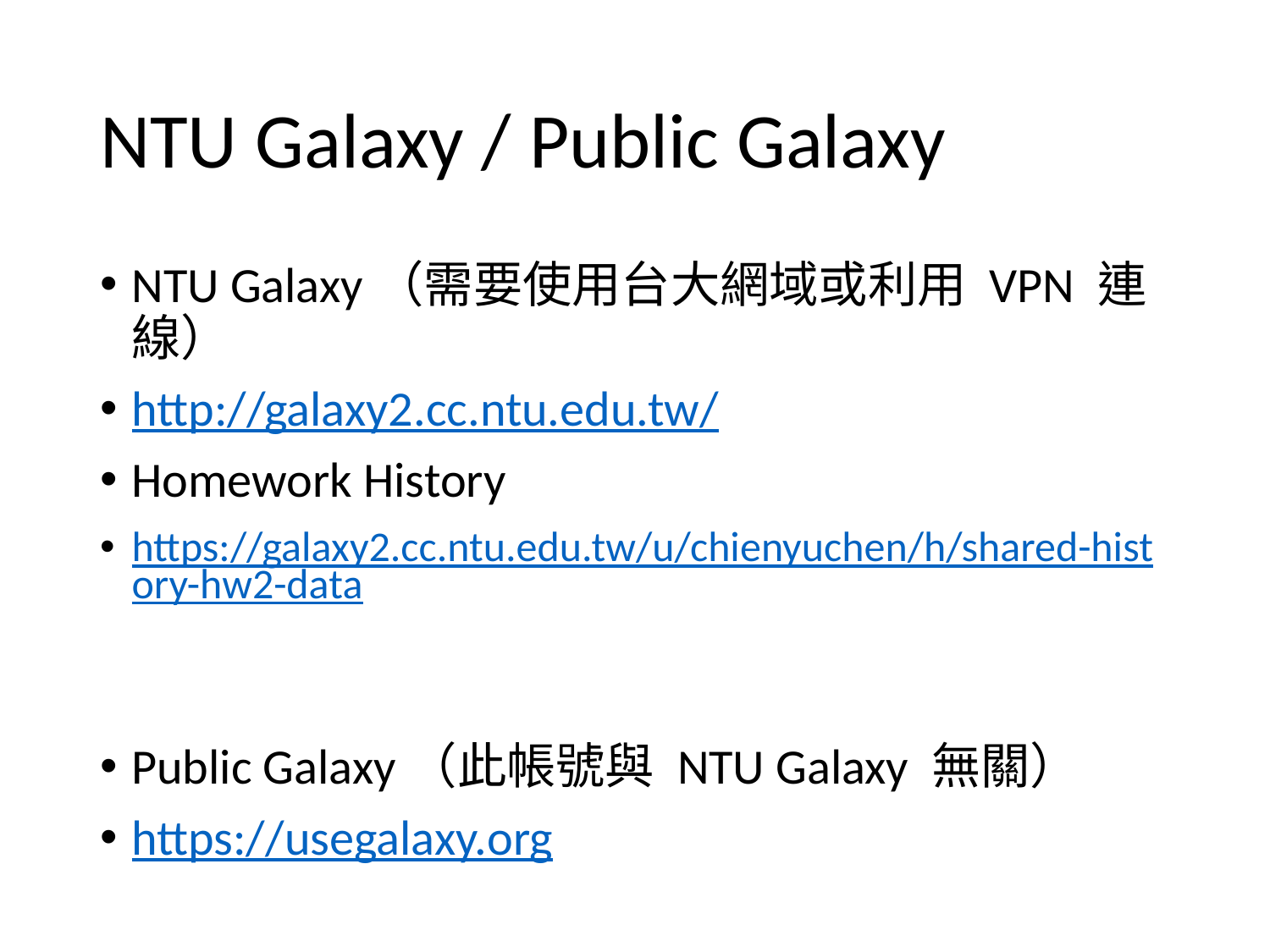

# NTU Galaxy / Public Galaxy
NTU Galaxy（需要使用台大網域或利用 VPN 連線）
http://galaxy2.cc.ntu.edu.tw/
Homework History
https://galaxy2.cc.ntu.edu.tw/u/chienyuchen/h/shared-history-hw2-data

Public Galaxy（此帳號與 NTU Galaxy 無關）
https://usegalaxy.org